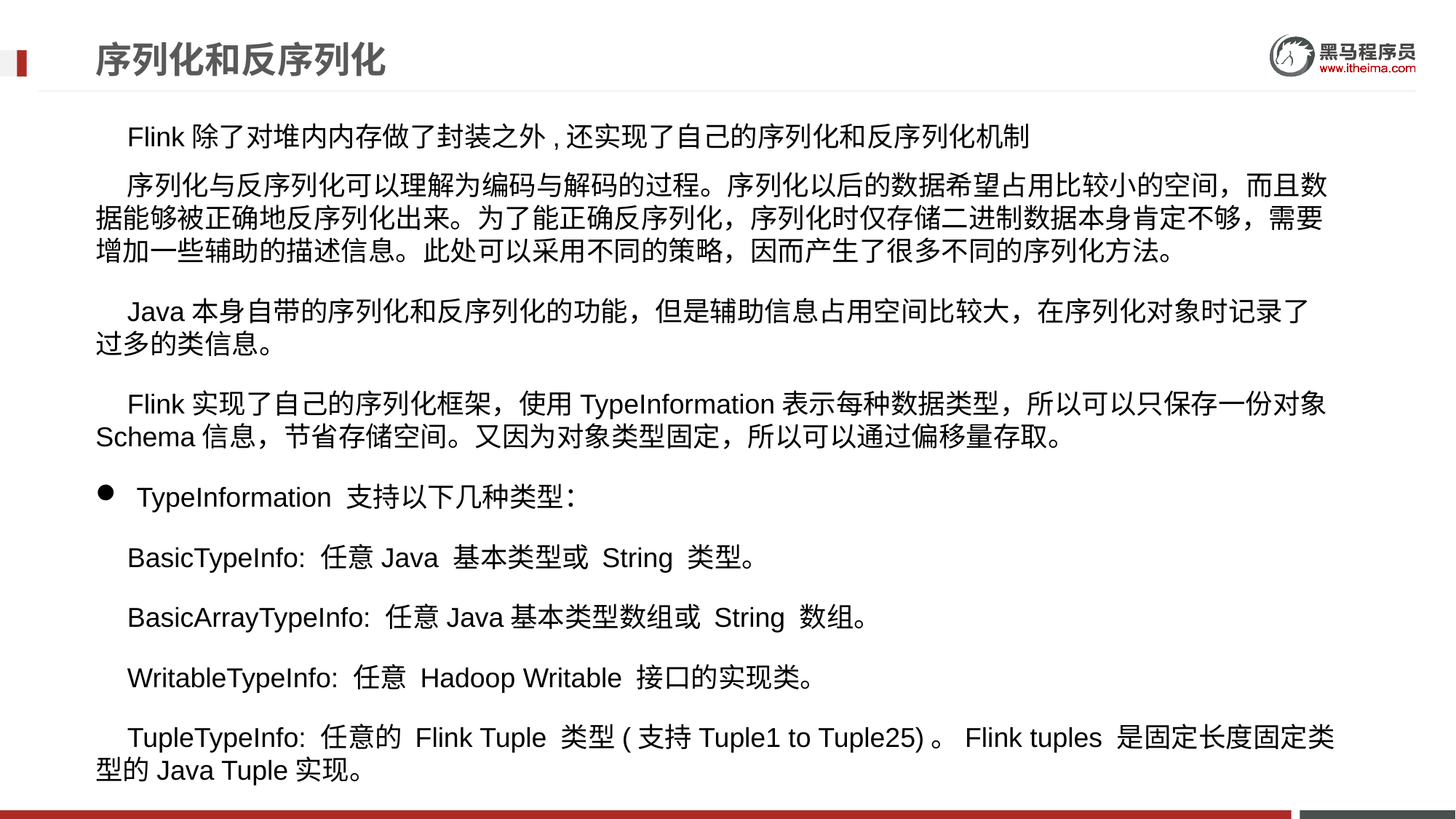

# 序列化和反序列化

Flink除了对堆内内存做了封装之外,还实现了自己的序列化和反序列化机制
序列化与反序列化可以理解为编码与解码的过程。序列化以后的数据希望占用比较小的空间，而且数据能够被正确地反序列化出来。为了能正确反序列化，序列化时仅存储二进制数据本身肯定不够，需要增加一些辅助的描述信息。此处可以采用不同的策略，因而产生了很多不同的序列化方法。
Java本身自带的序列化和反序列化的功能，但是辅助信息占用空间比较大，在序列化对象时记录了过多的类信息。
Flink实现了自己的序列化框架，使用TypeInformation表示每种数据类型，所以可以只保存一份对象Schema信息，节省存储空间。又因为对象类型固定，所以可以通过偏移量存取。
TypeInformation 支持以下几种类型：
BasicTypeInfo: 任意Java 基本类型或 String 类型。
BasicArrayTypeInfo: 任意Java基本类型数组或 String 数组。
WritableTypeInfo: 任意 Hadoop Writable 接口的实现类。
TupleTypeInfo: 任意的 Flink Tuple 类型(支持Tuple1 to Tuple25)。Flink tuples 是固定长度固定类型的Java Tuple实现。